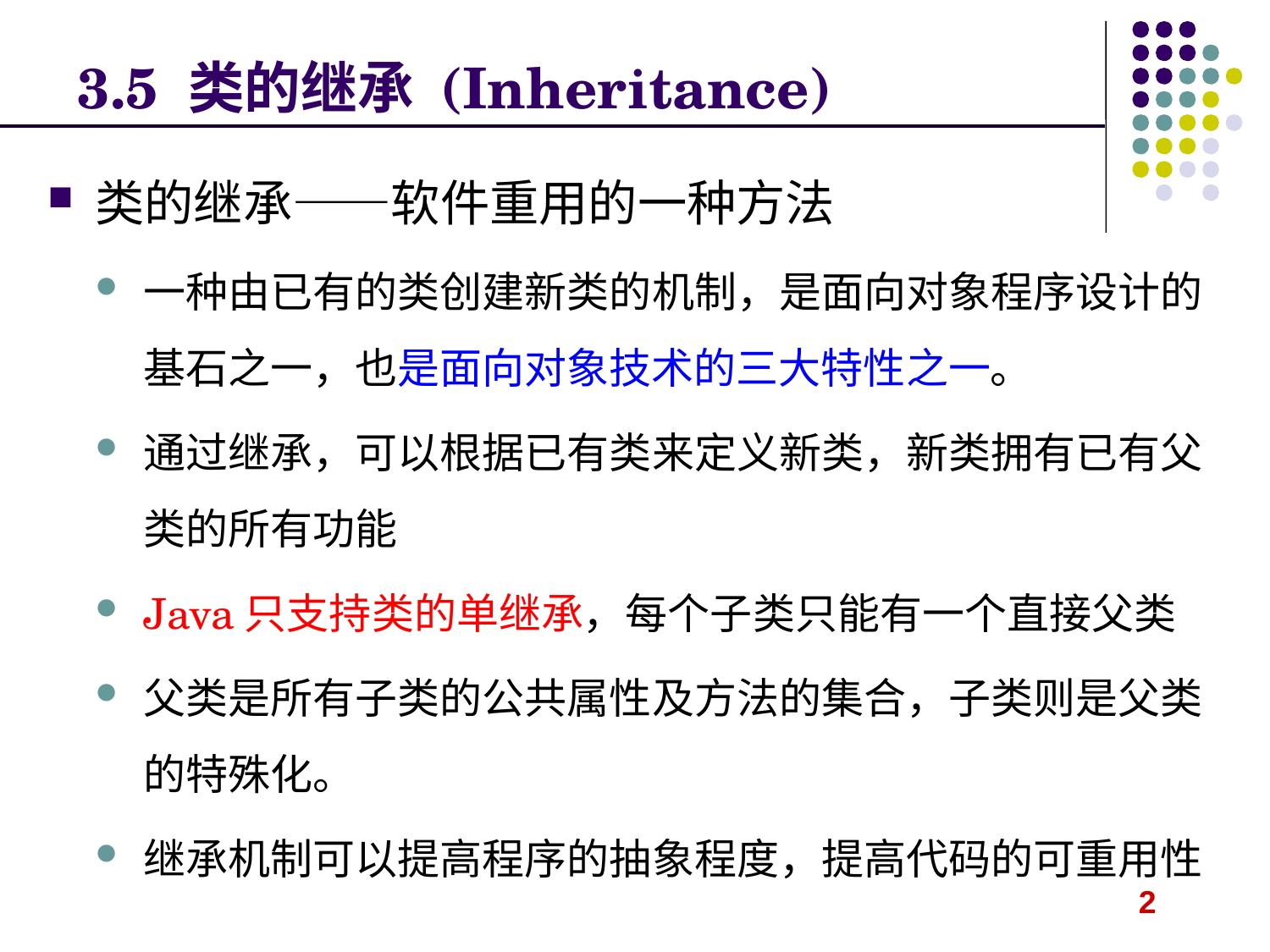

# 3.5 类的继承 (Inheritance)
类的继承——软件重用的一种方法
一种由已有的类创建新类的机制，是面向对象程序设计的基石之一，也是面向对象技术的三大特性之一。
通过继承，可以根据已有类来定义新类，新类拥有已有父类的所有功能
Java只支持类的单继承，每个子类只能有一个直接父类
父类是所有子类的公共属性及方法的集合，子类则是父类的特殊化。
继承机制可以提高程序的抽象程度，提高代码的可重用性